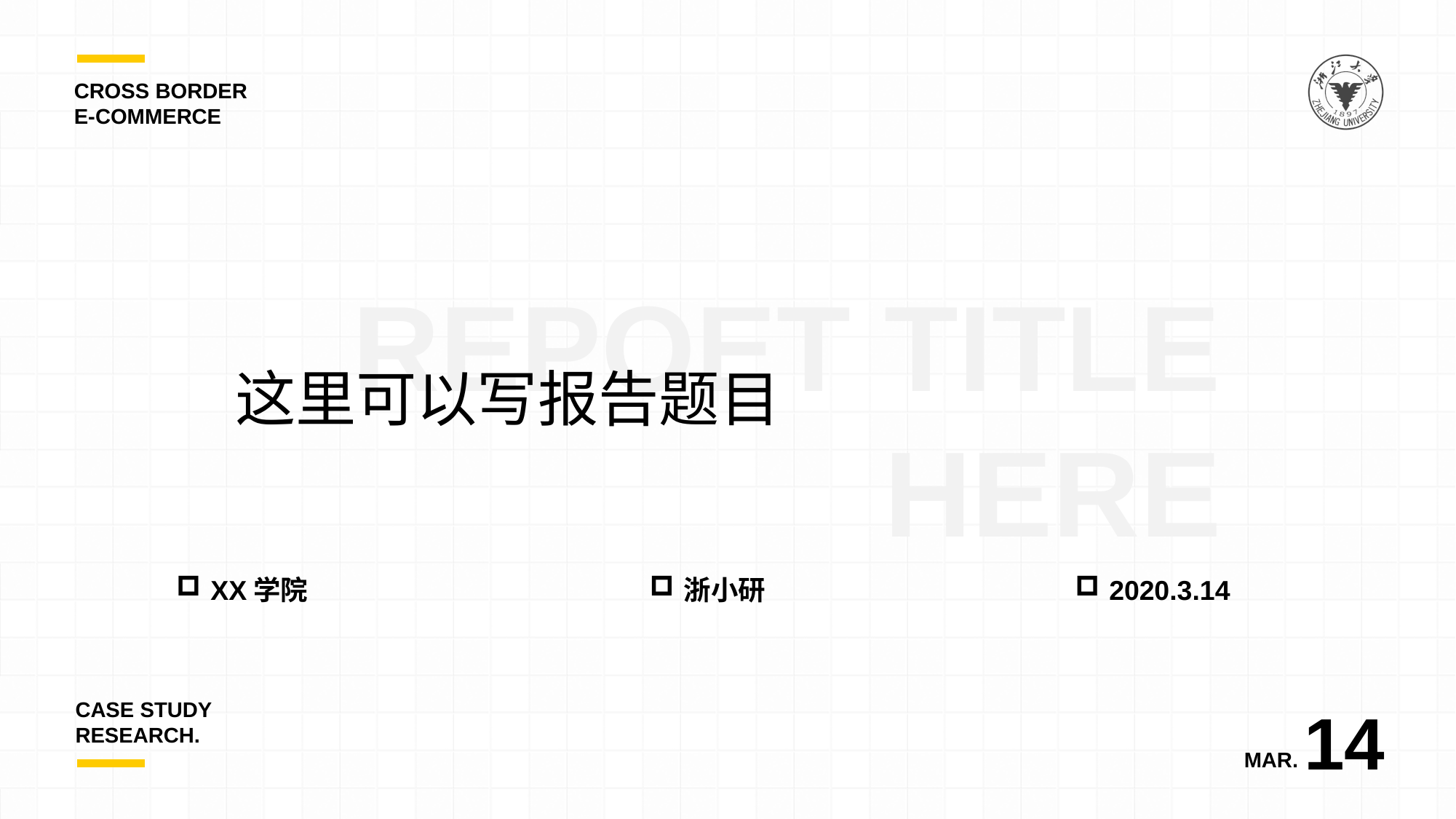

CROSS BORDER
E-COMMERCE
REPOET TITLE HERE
这里可以写报告题目
XX学院
浙小研
2020.3.14
CASE STUDY
RESEARCH.
14
MAR.